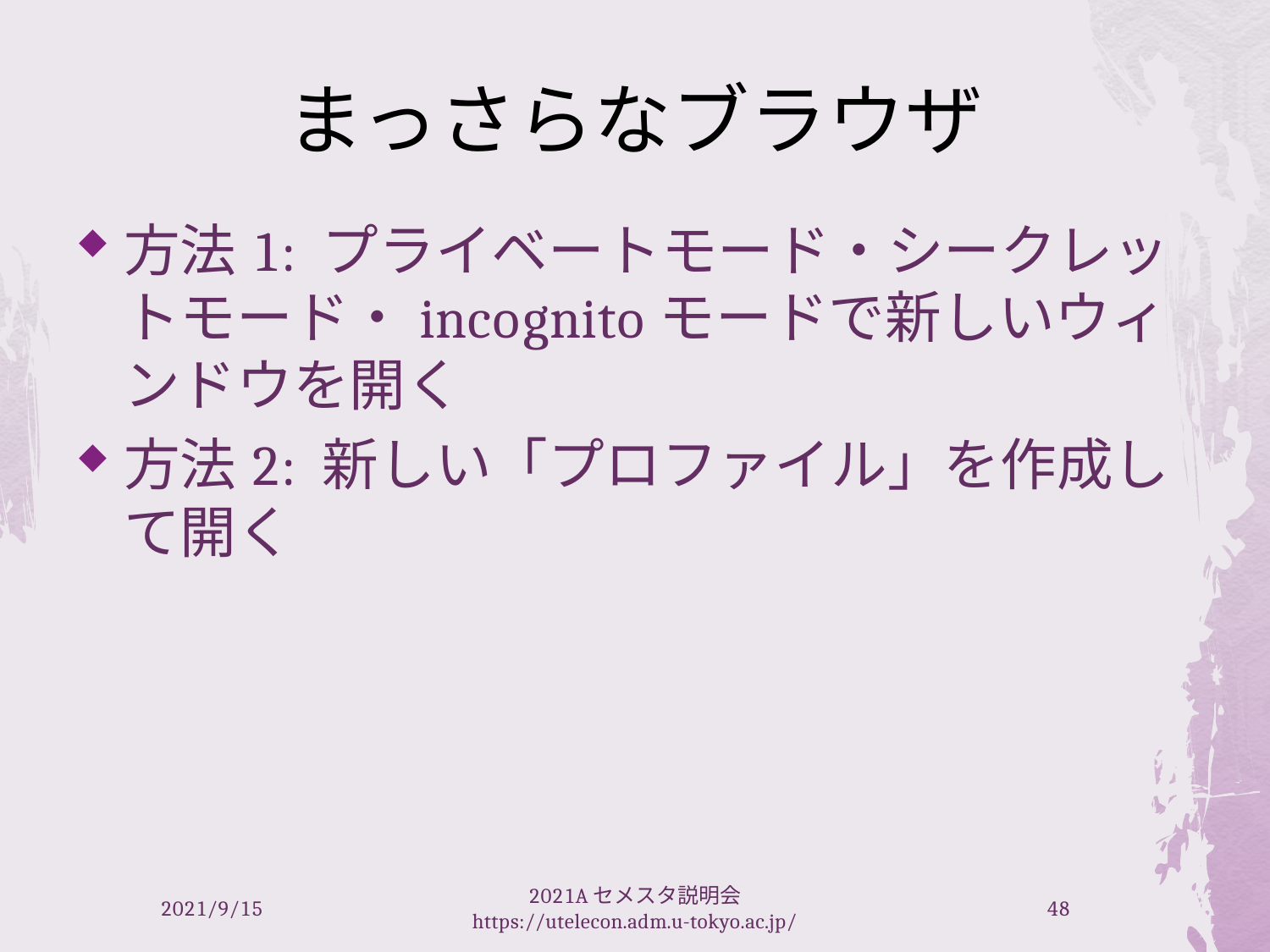

# まっさらなブラウザ
方法1: プライベートモード・シークレットモード・incognitoモードで新しいウィンドウを開く
方法2: 新しい「プロファイル」を作成して開く
2021/9/15
2021Aセメスタ説明会 https://utelecon.adm.u-tokyo.ac.jp/
48